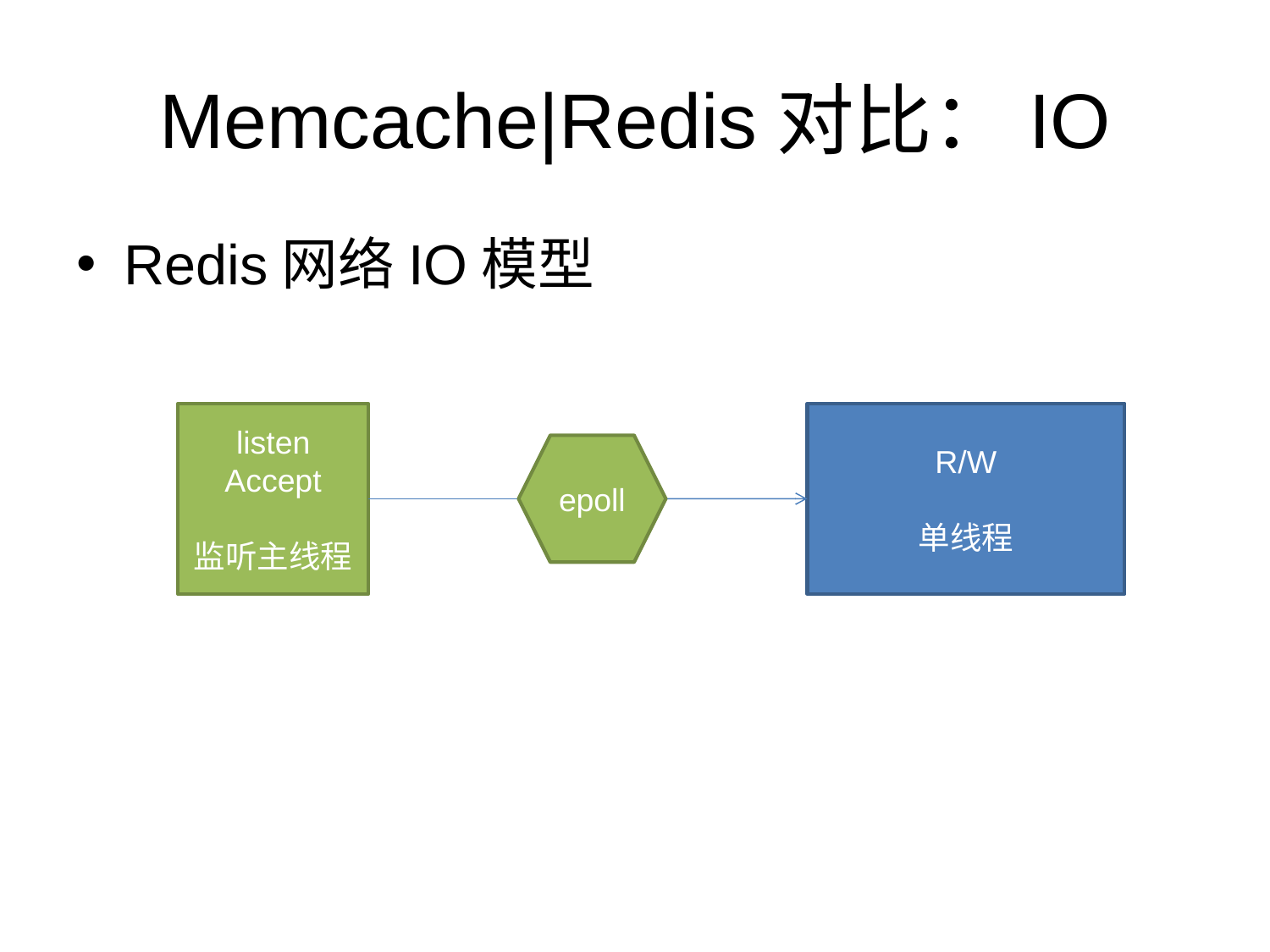

# Memcache|Redis对比：IO
Redis网络IO模型

listen
Accept

监听主线程

R/W

单线程

epoll